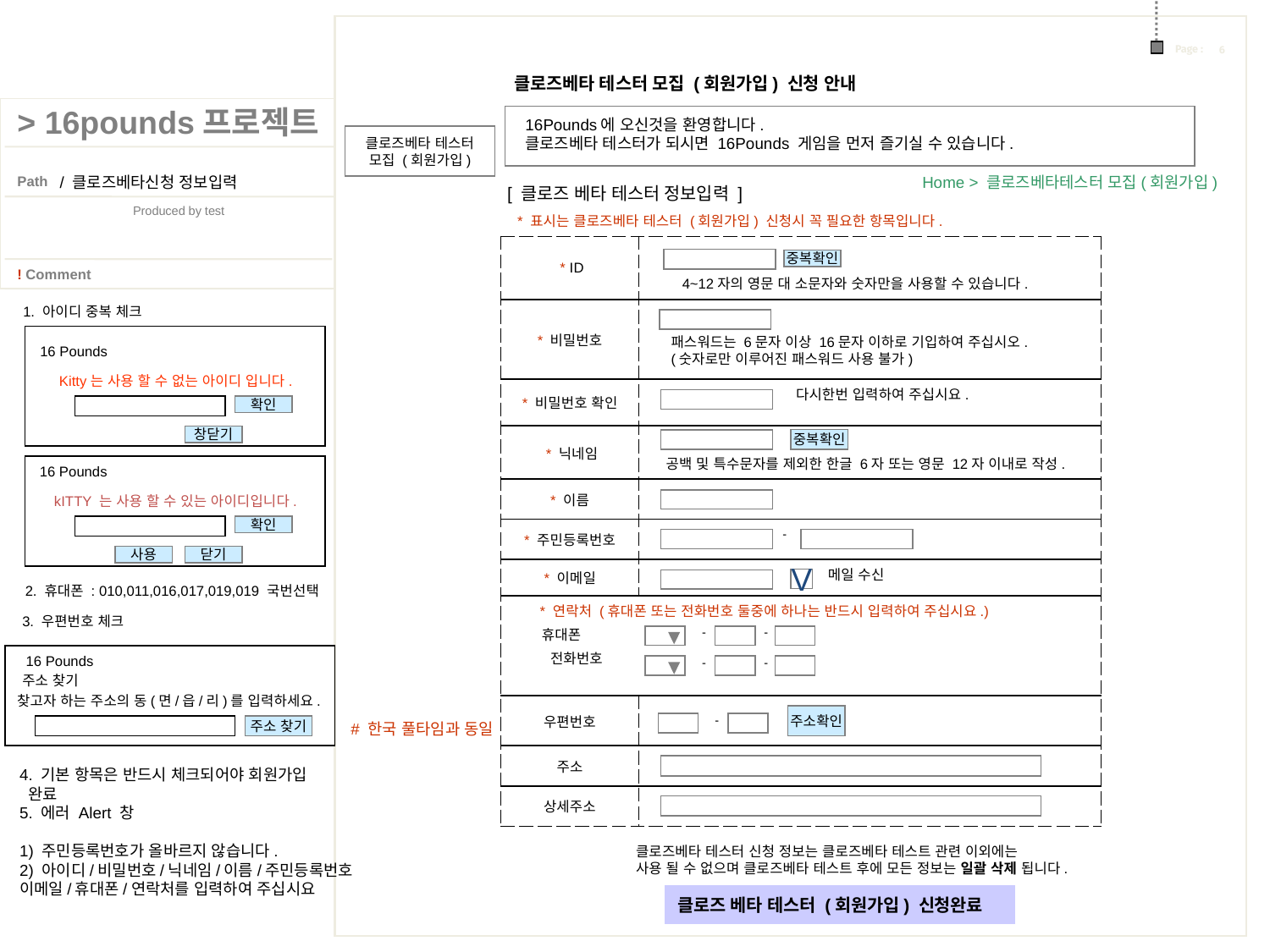

클로즈베타 테스터 모집 (회원가입) 신청 안내

16Pounds에 오신것을 환영합니다.
클로즈베타 테스터가 되시면 16Pounds 게임을 먼저 즐기실 수 있습니다.
클로즈베타 테스터
모집 (회원가입)
/ 클로즈베타신청 정보입력
Home > 클로즈베타테스터 모집(회원가입)
[ 클로즈 베타 테스터 정보입력 ]
* 표시는 클로즈베타 테스터 (회원가입) 신청시 꼭 필요한 항목입니다.
| \* ID |  |
| --- | --- |
| \* 비밀번호 |  |
| \* 비밀번호 확인 |  |
| \* 닉네임 |  |
| \* 이름 |  |
| \* 주민등록번호 |  |
| \* 이메일 |  |
| 휴대폰 전화번호 |  |
| 우편번호 |  |
| 주소 |  |
| 상세주소 |  |

중복확인
4~12자의 영문 대 소문자와 숫자만을 사용할 수 있습니다.
1. 아이디 중복 체크

패스워드는 6문자 이상 16문자 이하로 기입하여 주십시오.
(숫자로만 이루어진 패스워드 사용 불가)
16 Pounds
Kitty는 사용 할 수 없는 아이디 입니다.
다시한번 입력하여 주십시요.

확인
창닫기
중복확인

공백 및 특수문자를 제외한 한글 6자 또는 영문 12자 이내로 작성.

16 Pounds
kITTY 는 사용 할 수 있는 아이디입니다.

확인
-

사용
닫기
메일 수신
V

2. 휴대폰 : 010,011,016,017,019,019 국번선택
* 연락처 (휴대폰 또는 전화번호 둘중에 하나는 반드시 입력하여 주십시요.)
3. 우편번호 체크
-
-

16 Pounds

-
-

주소 찾기
찾고자 하는 주소의 동(면/읍/리)를 입력하세요.
-
주소확인
# 한국 풀타임과 동일

주소 찾기

4. 기본 항목은 반드시 체크되어야 회원가입
  완료
5. 에러 Alert 창
1) 주민등록번호가 올바르지 않습니다.
2) 아이디/비밀번호/닉네임/이름/주민등록번호
이메일/휴대폰/연락처를 입력하여 주십시요

클로즈베타 테스터 신청 정보는 클로즈베타 테스트 관련 이외에는
사용 될 수 없으며 클로즈베타 테스트 후에 모든 정보는 일괄 삭제 됩니다.
클로즈 베타 테스터 (회원가입) 신청완료